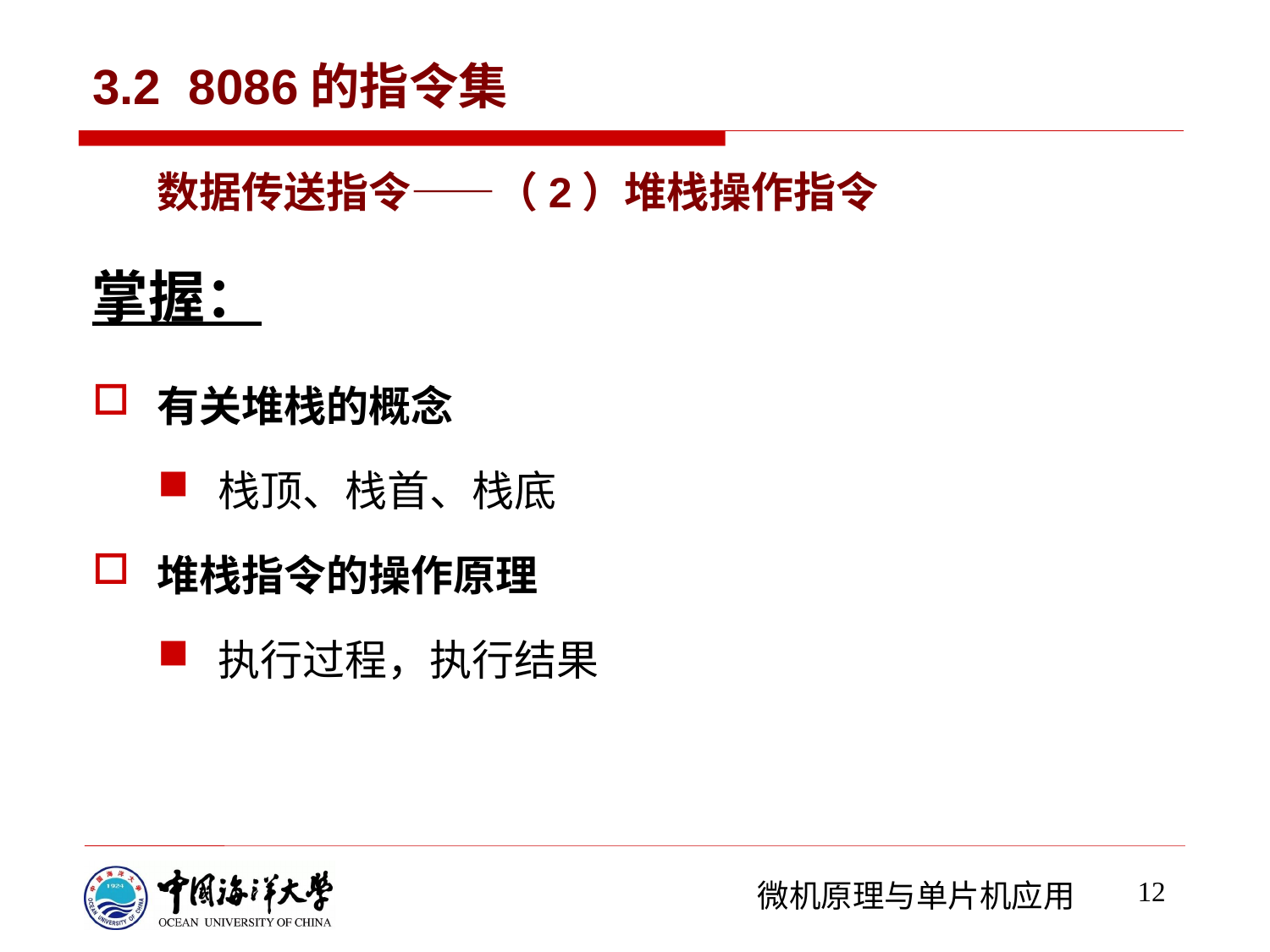

# 3.2  8086的指令集
数据传送指令——（2）堆栈操作指令
掌握：
有关堆栈的概念
栈顶、栈首、栈底
堆栈指令的操作原理
执行过程，执行结果

12